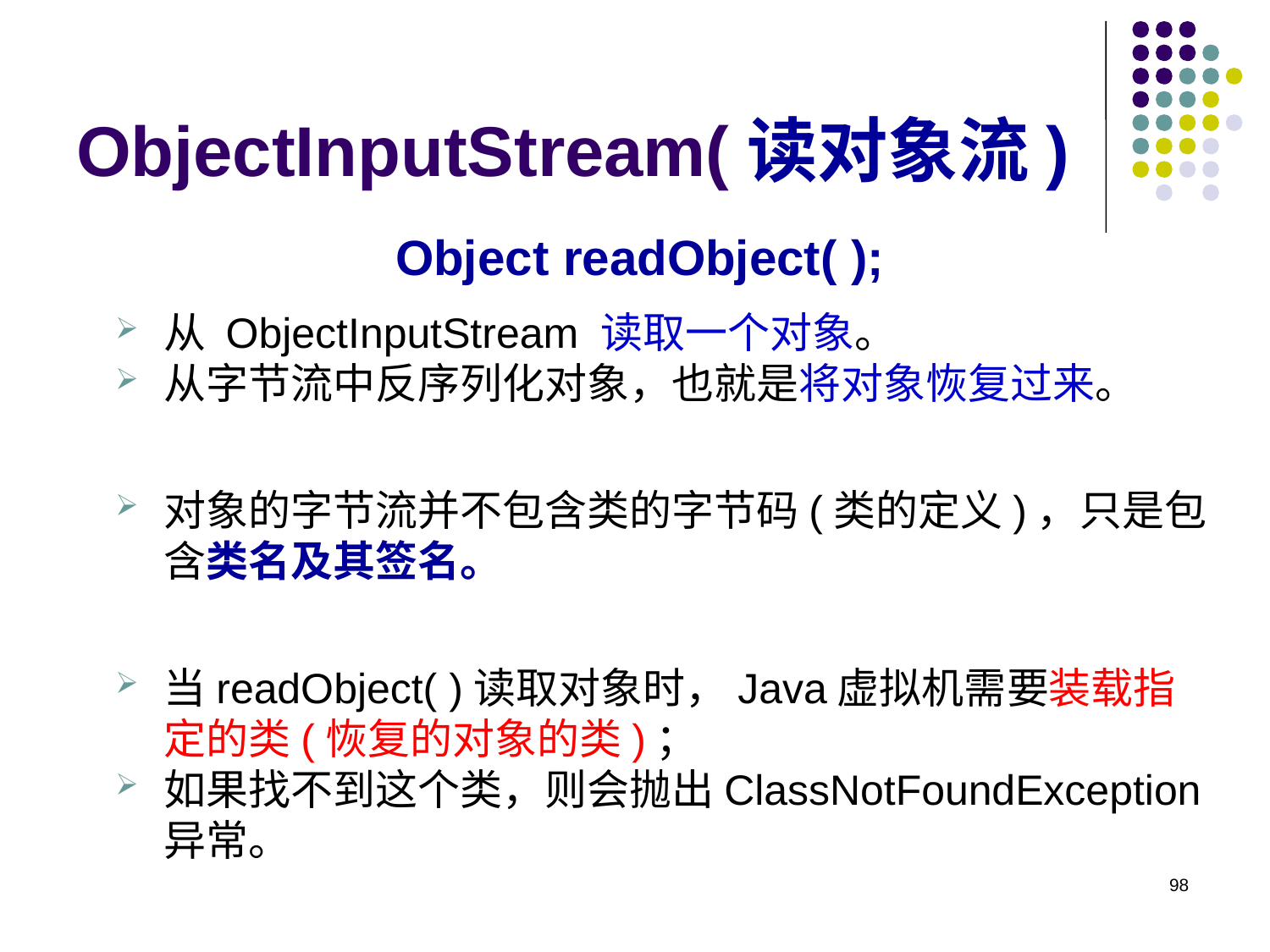

# ObjectInputStream(读对象流)
Object readObject( );

从 ObjectInputStream 读取一个对象。
从字节流中反序列化对象，也就是将对象恢复过来。

对象的字节流并不包含类的字节码(类的定义)，只是包含类名及其签名。

当readObject( )读取对象时，Java虚拟机需要装载指定的类(恢复的对象的类)；
如果找不到这个类，则会抛出ClassNotFoundException异常。

98